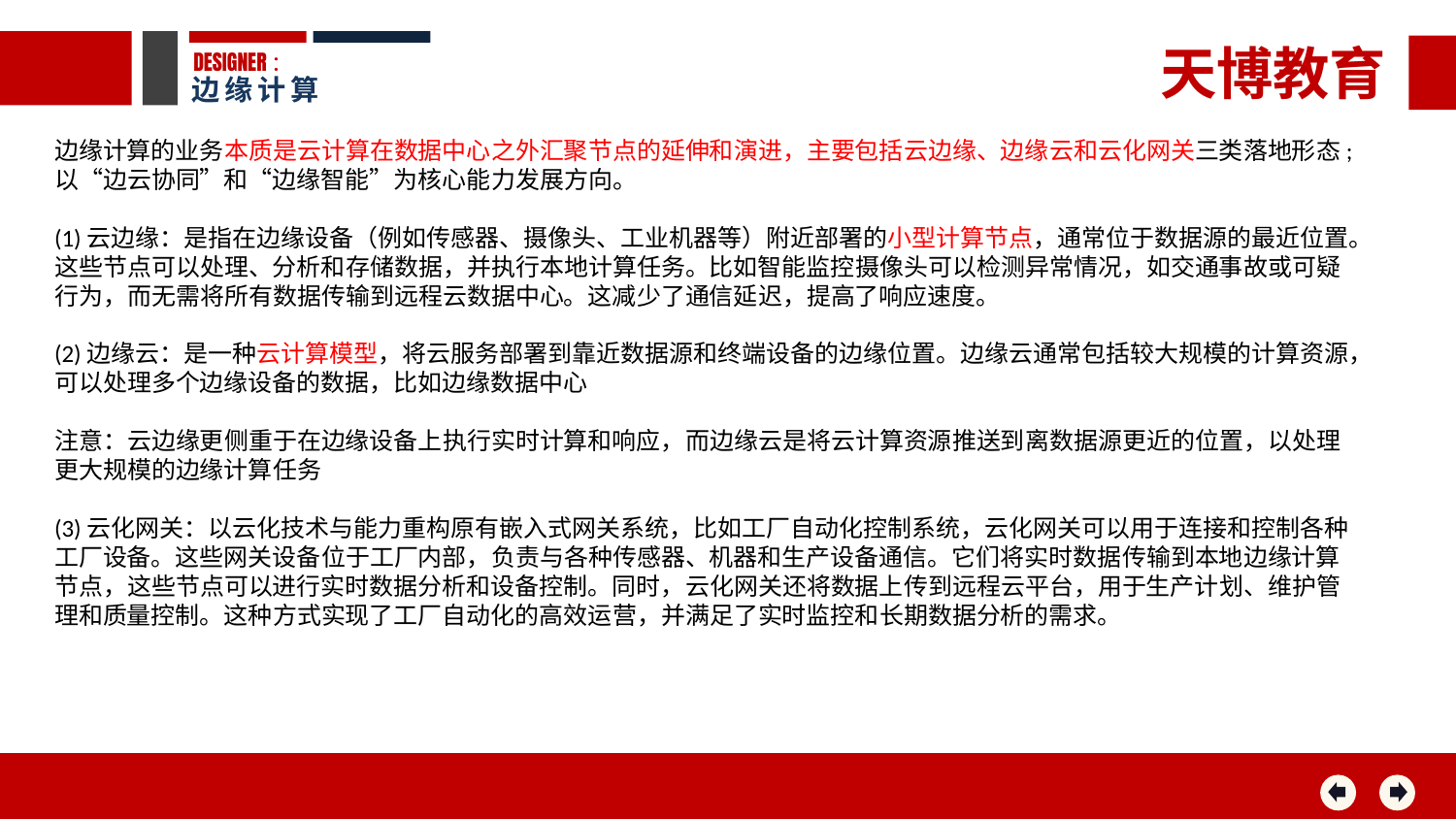

天博教育
DESIGNER：
边缘计算
边缘计算的业务本质是云计算在数据中心之外汇聚节点的延伸和演进，主要包括云边缘、边缘云和云化网关三类落地形态;以“边云协同”和“边缘智能”为核心能力发展方向。

(1)云边缘：是指在边缘设备（例如传感器、摄像头、工业机器等）附近部署的小型计算节点，通常位于数据源的最近位置。这些节点可以处理、分析和存储数据，并执行本地计算任务。比如智能监控摄像头可以检测异常情况，如交通事故或可疑行为，而无需将所有数据传输到远程云数据中心。这减少了通信延迟，提高了响应速度。

(2)边缘云：是一种云计算模型，将云服务部署到靠近数据源和终端设备的边缘位置。边缘云通常包括较大规模的计算资源，可以处理多个边缘设备的数据，比如边缘数据中心

注意：云边缘更侧重于在边缘设备上执行实时计算和响应，而边缘云是将云计算资源推送到离数据源更近的位置，以处理更大规模的边缘计算任务

(3)云化网关：以云化技术与能力重构原有嵌入式网关系统，比如工厂自动化控制系统，云化网关可以用于连接和控制各种工厂设备。这些网关设备位于工厂内部，负责与各种传感器、机器和生产设备通信。它们将实时数据传输到本地边缘计算节点，这些节点可以进行实时数据分析和设备控制。同时，云化网关还将数据上传到远程云平台，用于生产计划、维护管理和质量控制。这种方式实现了工厂自动化的高效运营，并满足了实时监控和长期数据分析的需求。